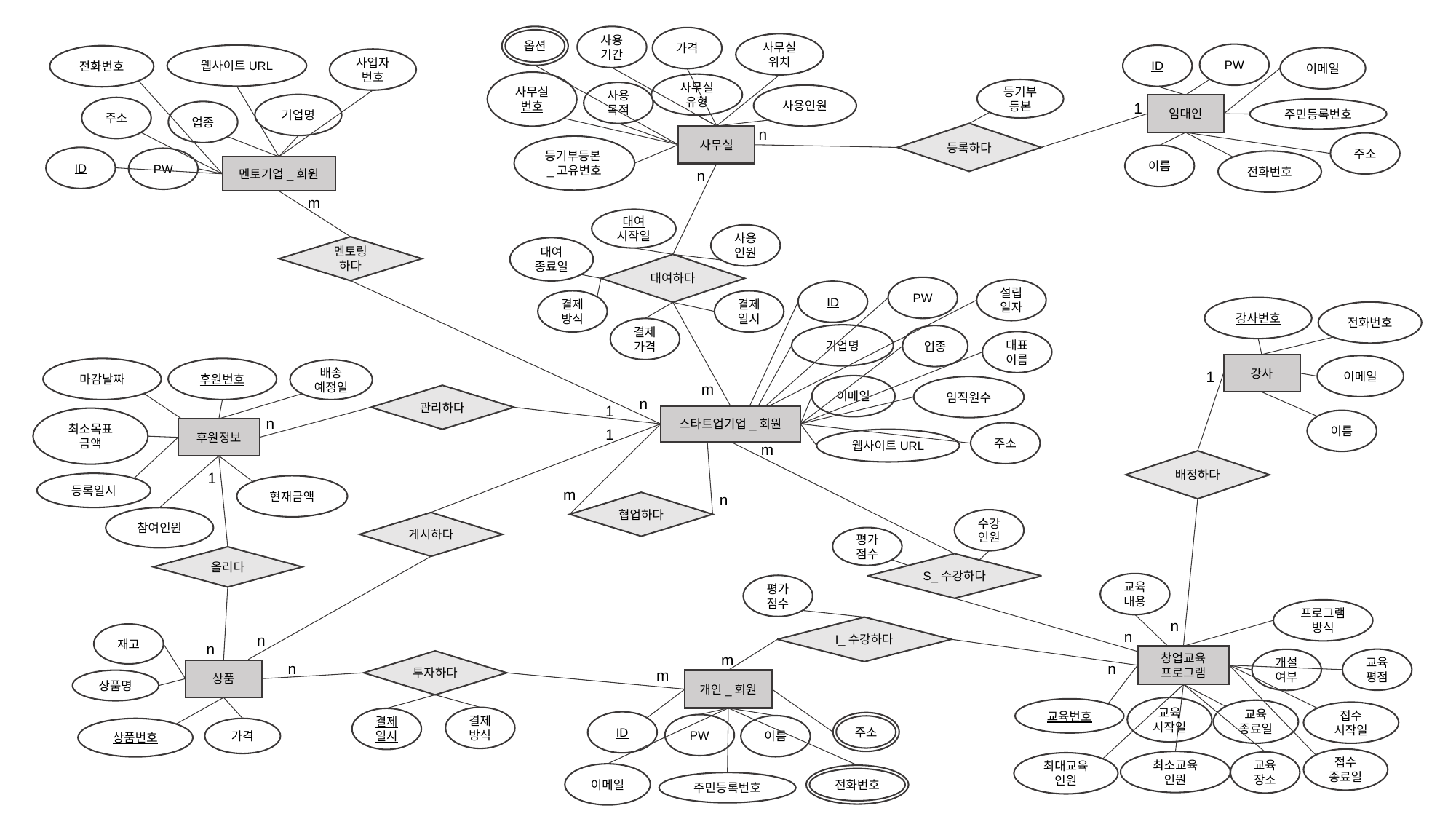

옵션
사용기간
가격
사무실 위치
사무실번호
사무실 유형
사용목적
사용인원
사무실
PW
ID
이메일
임대인
주민등록번호
이름
웹사이트URL
전화번호
사업자 번호
기업명
주소
업종
ID
PW
멘토기업_회원
등기부 등본
1
n
등록하다
주소
등기부등본_고유번호
전화번호
n
m
대여 시작일
사용 인원
대여 종료일
대여하다
결제 일시
결제 방식
결제 가격
멘토링 하다
PW
설립 일자
ID
기업명
업종
대표 이름
이메일
임직원수
스타트업기업_회원
주소
웹사이트URL
강사번호
전화번호
강사
이메일
이름
후원번호
마감날짜
배송
예정일
최소목표 금액
후원정보
등록일시
현재금액
참여인원
1
m
관리하다
n
1
n
1
m
배정하다
1
m
n
협업하다
수강 인원
평가 점수
S_수강하다
게시하다
올리다
교육내용
프로그램방식
창업교육
프로그램
교육평점
개설여부
교육
시작일
교육번호
교육 종료일
접수
시작일
접수 종료일
최소교육인원
교육 장소
최대교육 인원
평가 점수
I_수강하다
n
n
재고
상품
상품명
상품번호
가격
n
n
m
투자하다
n
n
m
개인_회원
ID
PW
이름
이메일
주민등록번호
주소
전화번호
결제 방식
결제 일시